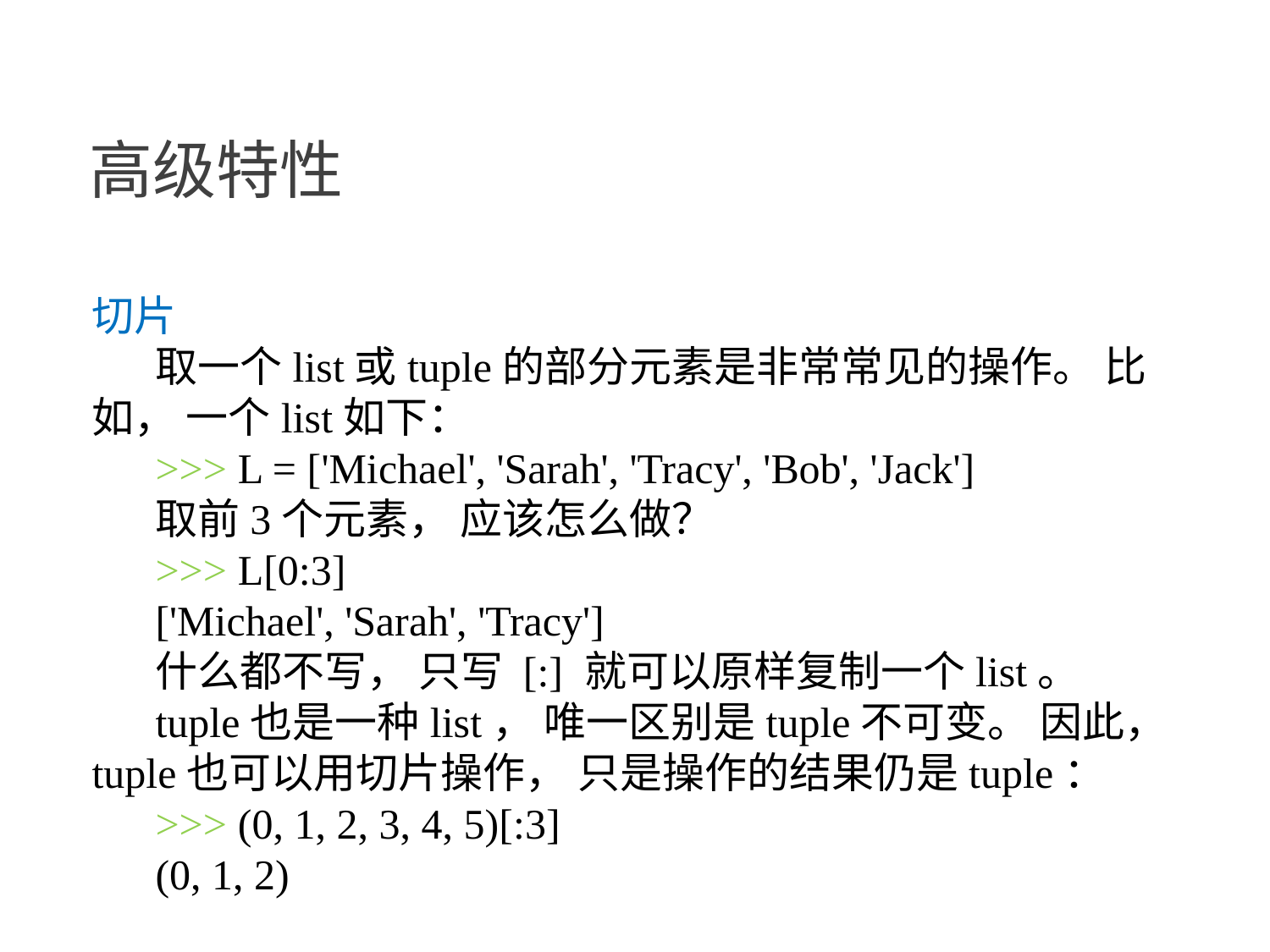

高级特性
切片
取一个list或tuple的部分元素是非常常见的操作。 比如， 一个list如下：
>>> L = ['Michael', 'Sarah', 'Tracy', 'Bob', 'Jack']
取前3个元素， 应该怎么做？
>>> L[0:3]
['Michael', 'Sarah', 'Tracy']
什么都不写， 只写 [:] 就可以原样复制一个list。
tuple也是一种list， 唯一区别是tuple不可变。 因此， tuple也可以用切片操作， 只是操作的结果仍是tuple：
>>> (0, 1, 2, 3, 4, 5)[:3]
(0, 1, 2)